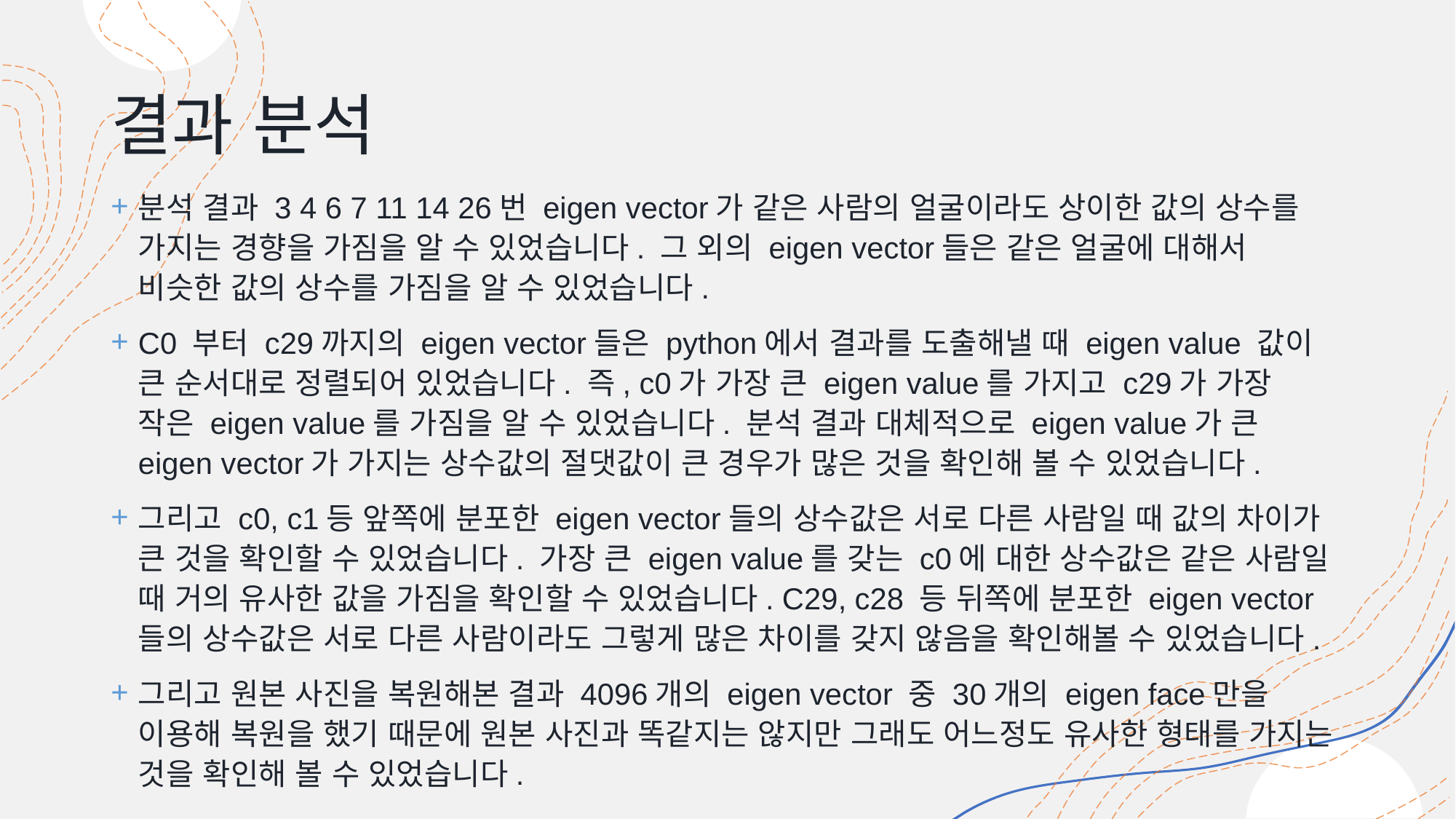

# 결과 분석
분석 결과 3 4 6 7 11 14 26번 eigen vector가 같은 사람의 얼굴이라도 상이한 값의 상수를 가지는 경향을 가짐을 알 수 있었습니다. 그 외의 eigen vector들은 같은 얼굴에 대해서 비슷한 값의 상수를 가짐을 알 수 있었습니다.
C0 부터 c29까지의 eigen vector들은 python에서 결과를 도출해낼 때 eigen value 값이 큰 순서대로 정렬되어 있었습니다. 즉, c0가 가장 큰 eigen value를 가지고 c29가 가장 작은 eigen value를 가짐을 알 수 있었습니다. 분석 결과 대체적으로 eigen value가 큰 eigen vector가 가지는 상수값의 절댓값이 큰 경우가 많은 것을 확인해 볼 수 있었습니다.
그리고 c0, c1등 앞쪽에 분포한 eigen vector들의 상수값은 서로 다른 사람일 때 값의 차이가 큰 것을 확인할 수 있었습니다. 가장 큰 eigen value를 갖는 c0에 대한 상수값은 같은 사람일 때 거의 유사한 값을 가짐을 확인할 수 있었습니다. C29, c28 등 뒤쪽에 분포한 eigen vector들의 상수값은 서로 다른 사람이라도 그렇게 많은 차이를 갖지 않음을 확인해볼 수 있었습니다.
그리고 원본 사진을 복원해본 결과 4096개의 eigen vector 중 30개의 eigen face만을 이용해 복원을 했기 때문에 원본 사진과 똑같지는 않지만 그래도 어느정도 유사한 형태를 가지는 것을 확인해 볼 수 있었습니다.